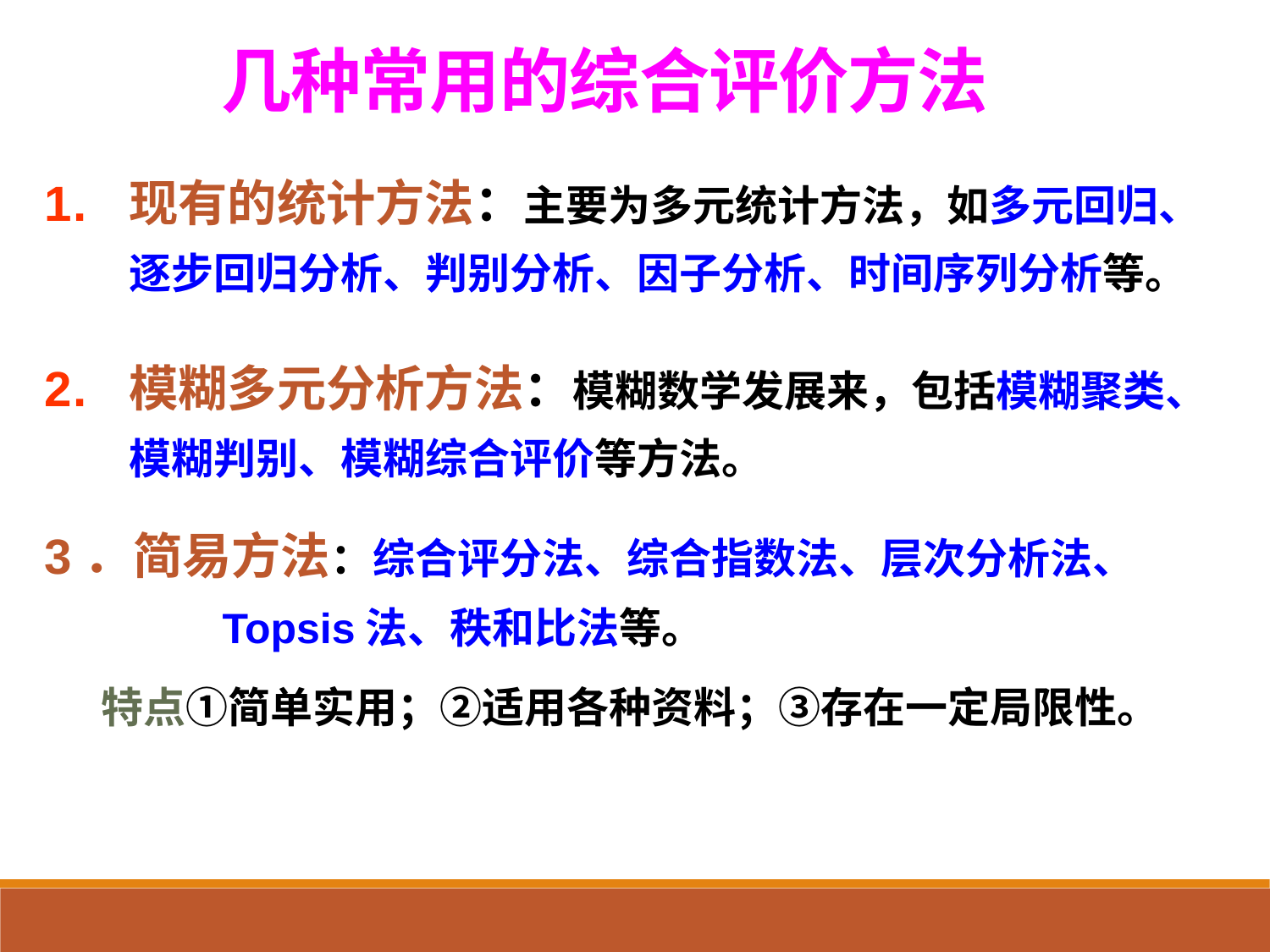

几种常用的综合评价方法
现有的统计方法：主要为多元统计方法，如多元回归、逐步回归分析、判别分析、因子分析、时间序列分析等。
模糊多元分析方法：模糊数学发展来，包括模糊聚类、模糊判别、模糊综合评价等方法。
3．简易方法：综合评分法、综合指数法、层次分析法、
               Topsis法、秩和比法等。
    特点①简单实用；②适用各种资料；③存在一定局限性。